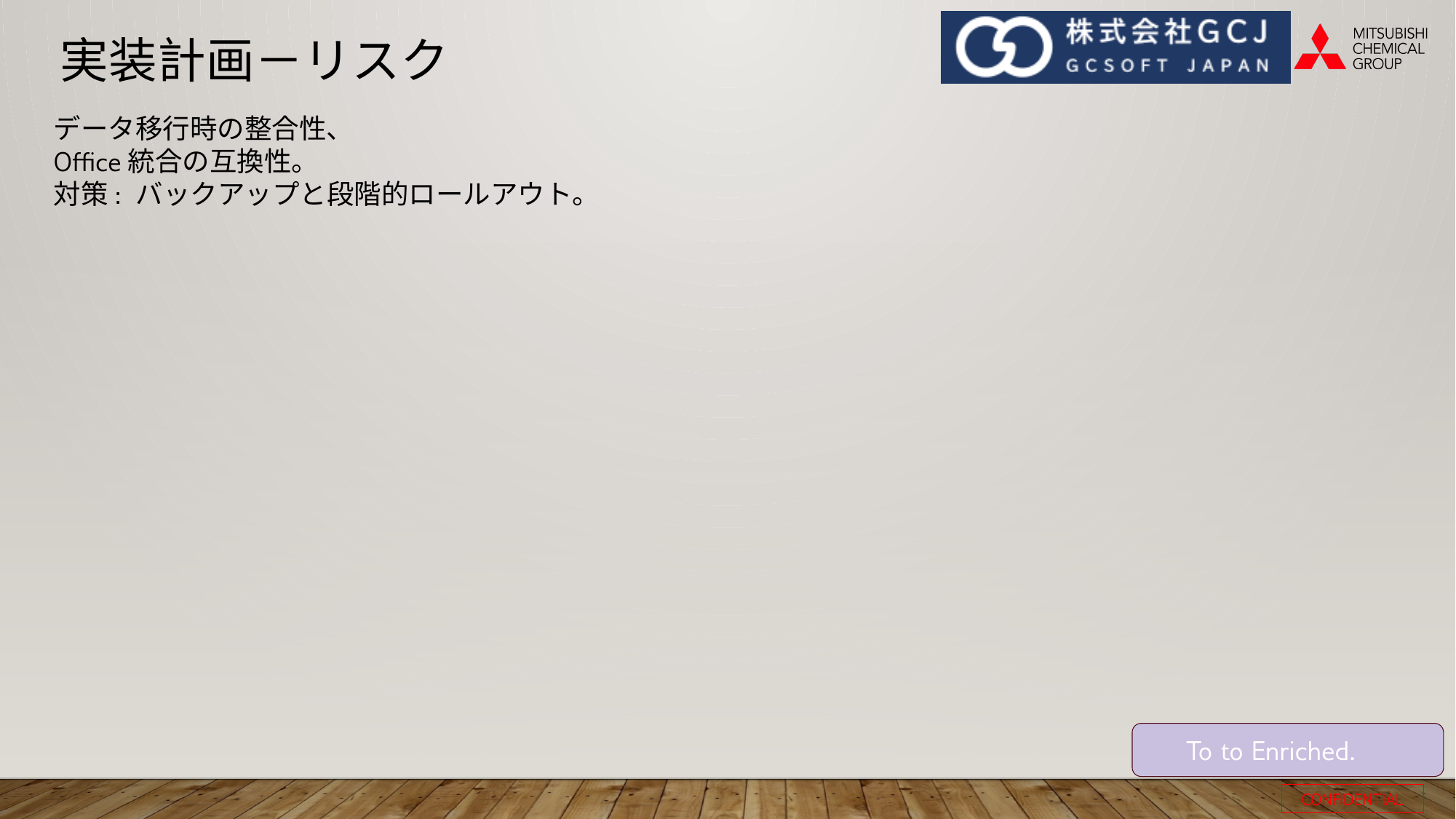

# 実装計画－リスク
データ移行時の整合性、
Office統合の互換性。
対策: バックアップと段階的ロールアウト。
To to Enriched.